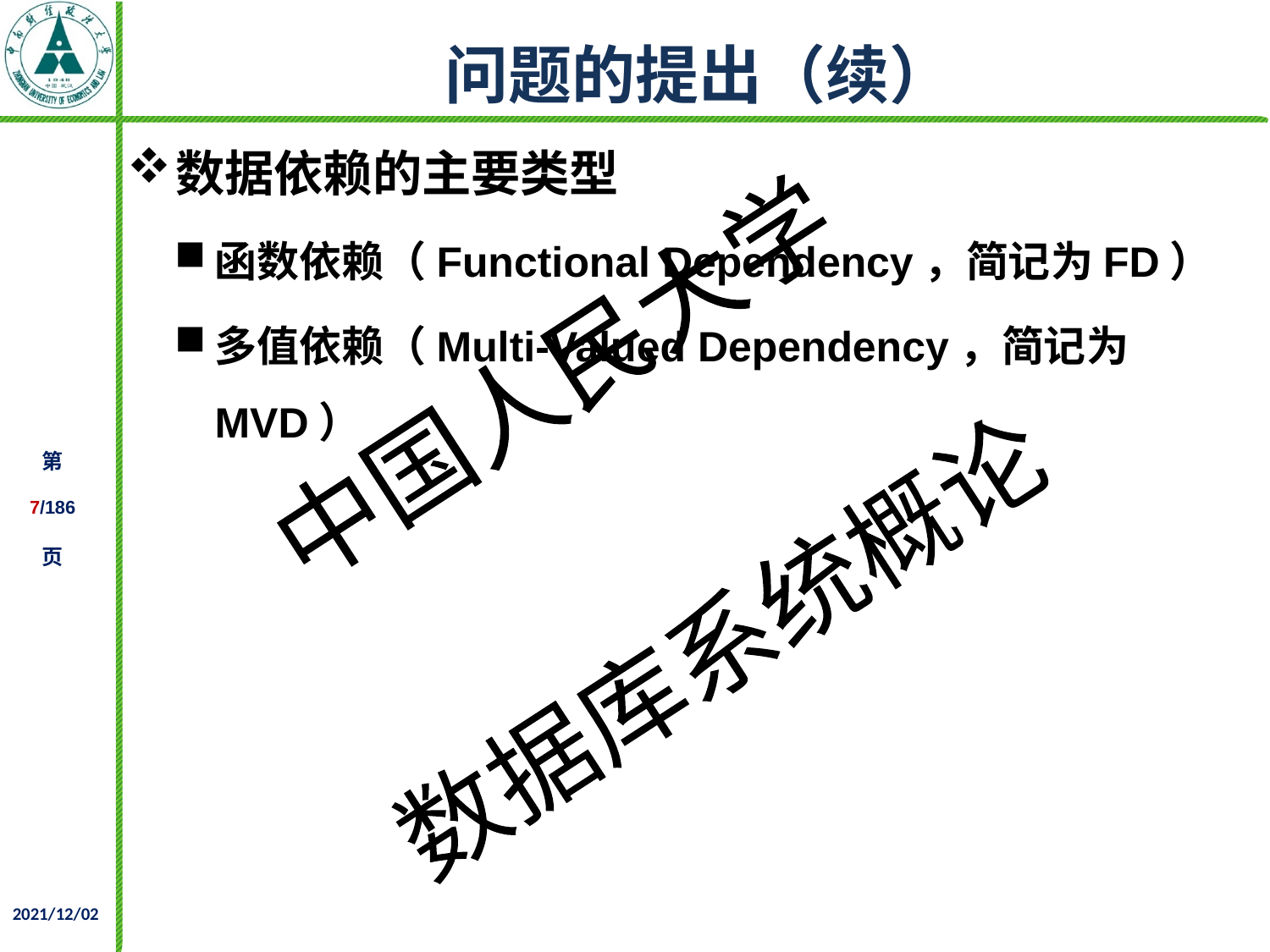

# 问题的提出（续）
数据依赖的主要类型
函数依赖（Functional Dependency，简记为FD）
多值依赖（Multi-Valued Dependency，简记为MVD）

2021/12/02